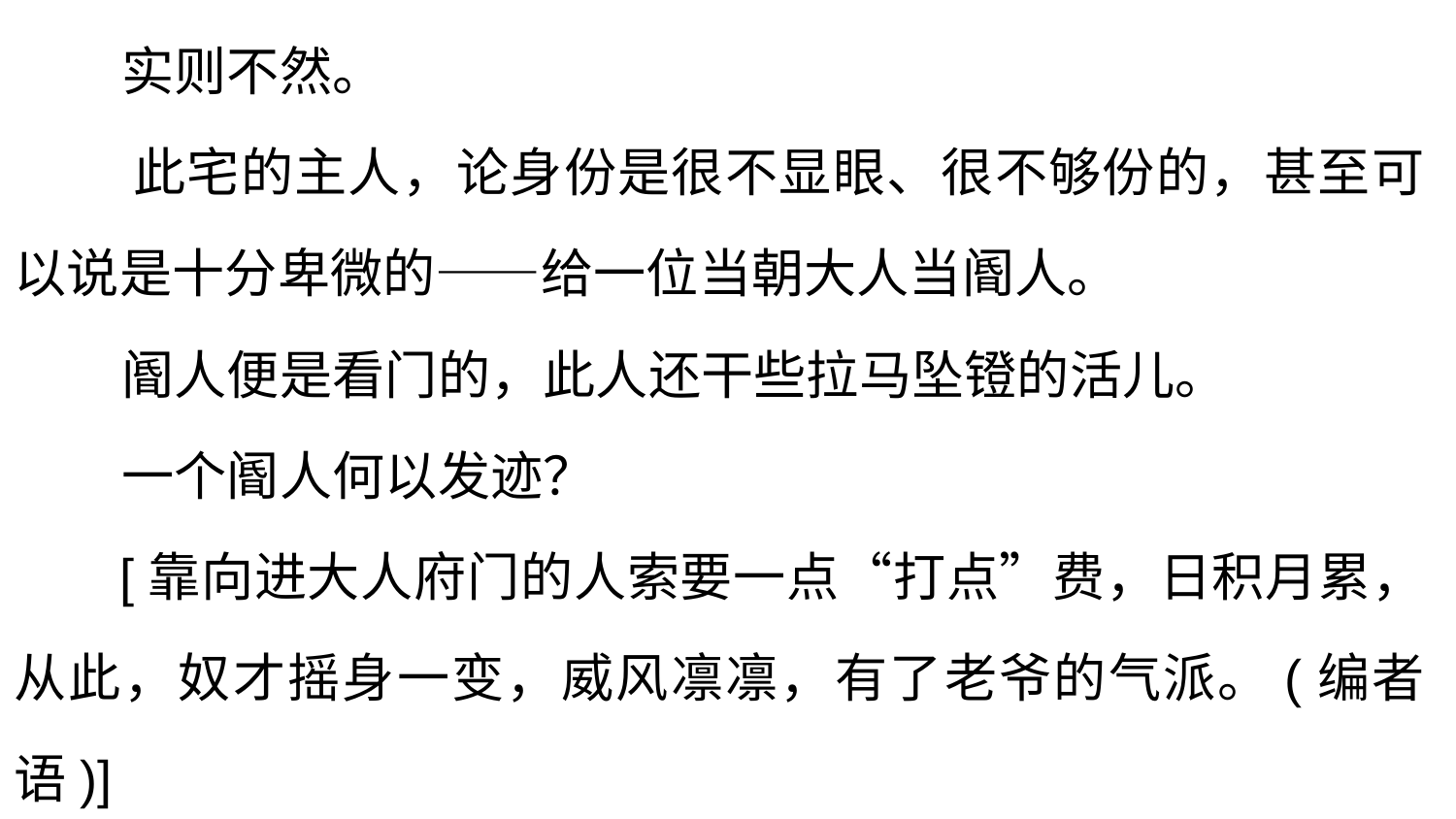

实则不然。
        此宅的主人，论身份是很不显眼、很不够份的，甚至可以说是十分卑微的——给一位当朝大人当阍人。
        阍人便是看门的，此人还干些拉马坠镫的活儿。
        一个阍人何以发迹？
       [靠向进大人府门的人索要一点“打点”费，日积月累，从此，奴才摇身一变，威风凛凛，有了老爷的气派。(编者语)]
        又是几年过去。